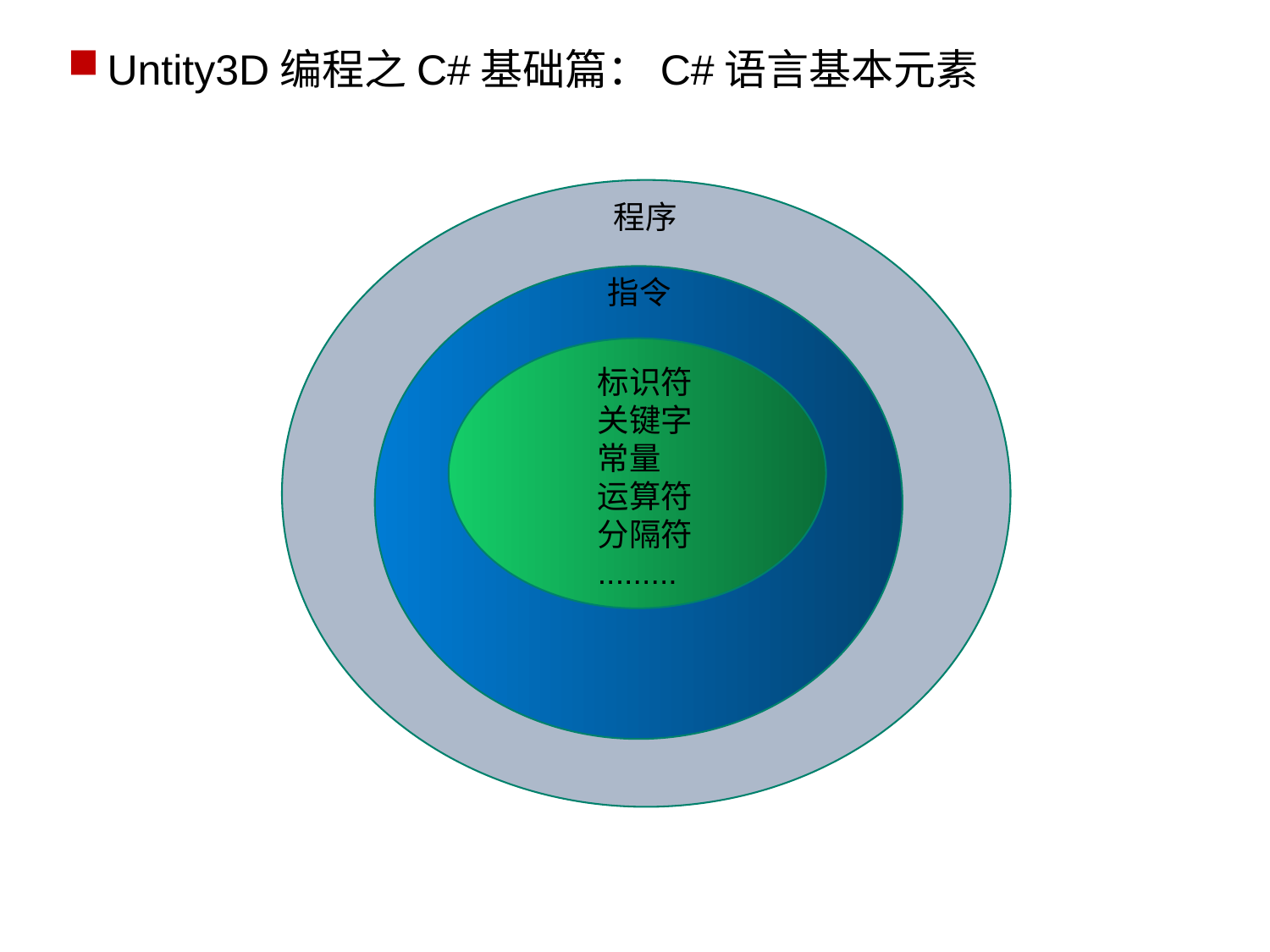

Untity3D编程之C#基础篇：C#语言基本元素
吃v字形吃v
 程序

指令

标识符
关键字
常量
运算符
分隔符
.........